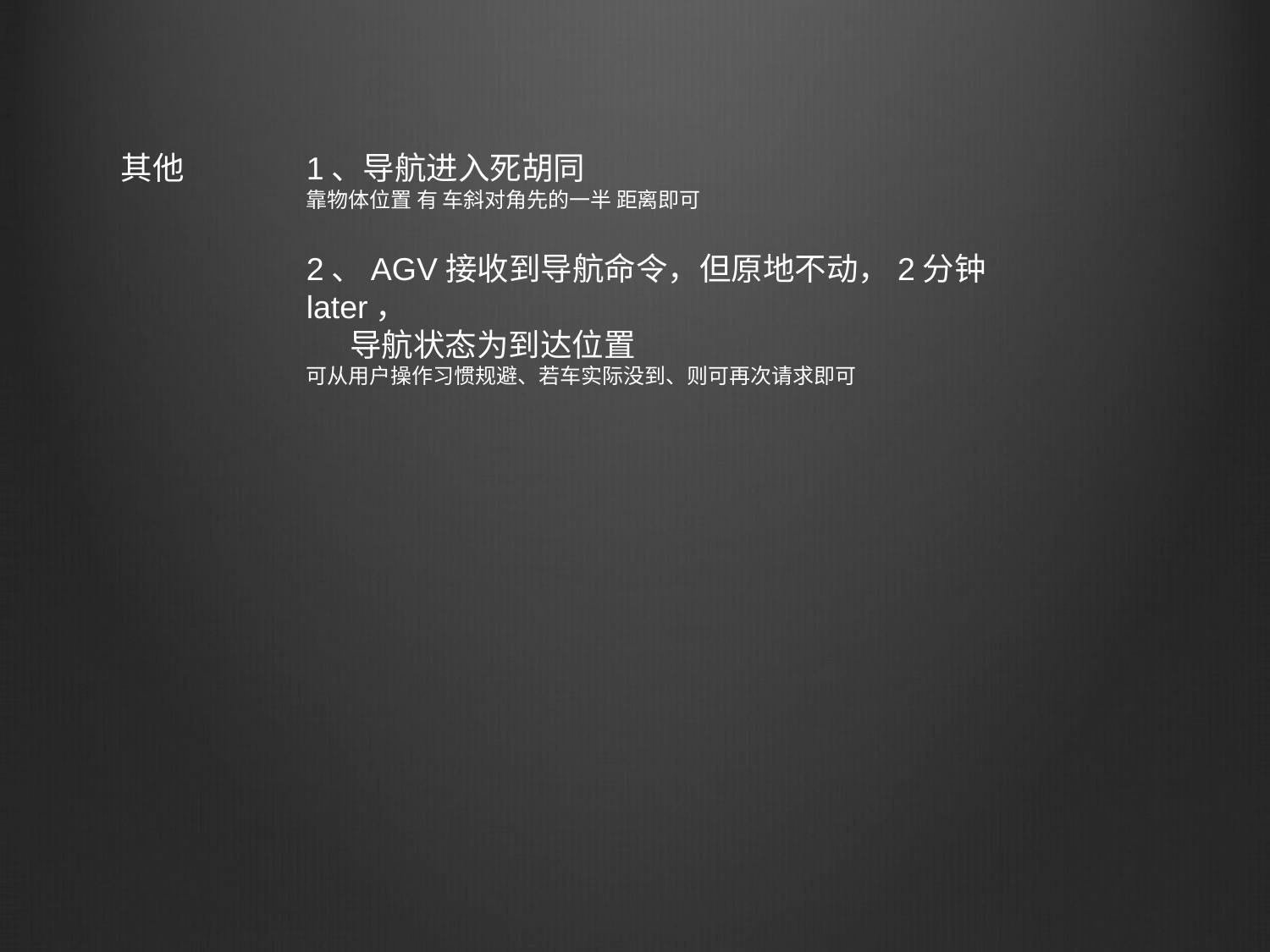

其他
1、导航进入死胡同
靠物体位置 有 车斜对角先的一半 距离即可
2、AGV接收到导航命令，但原地不动，2分钟later，
     导航状态为到达位置
可从用户操作习惯规避、若车实际没到、则可再次请求即可